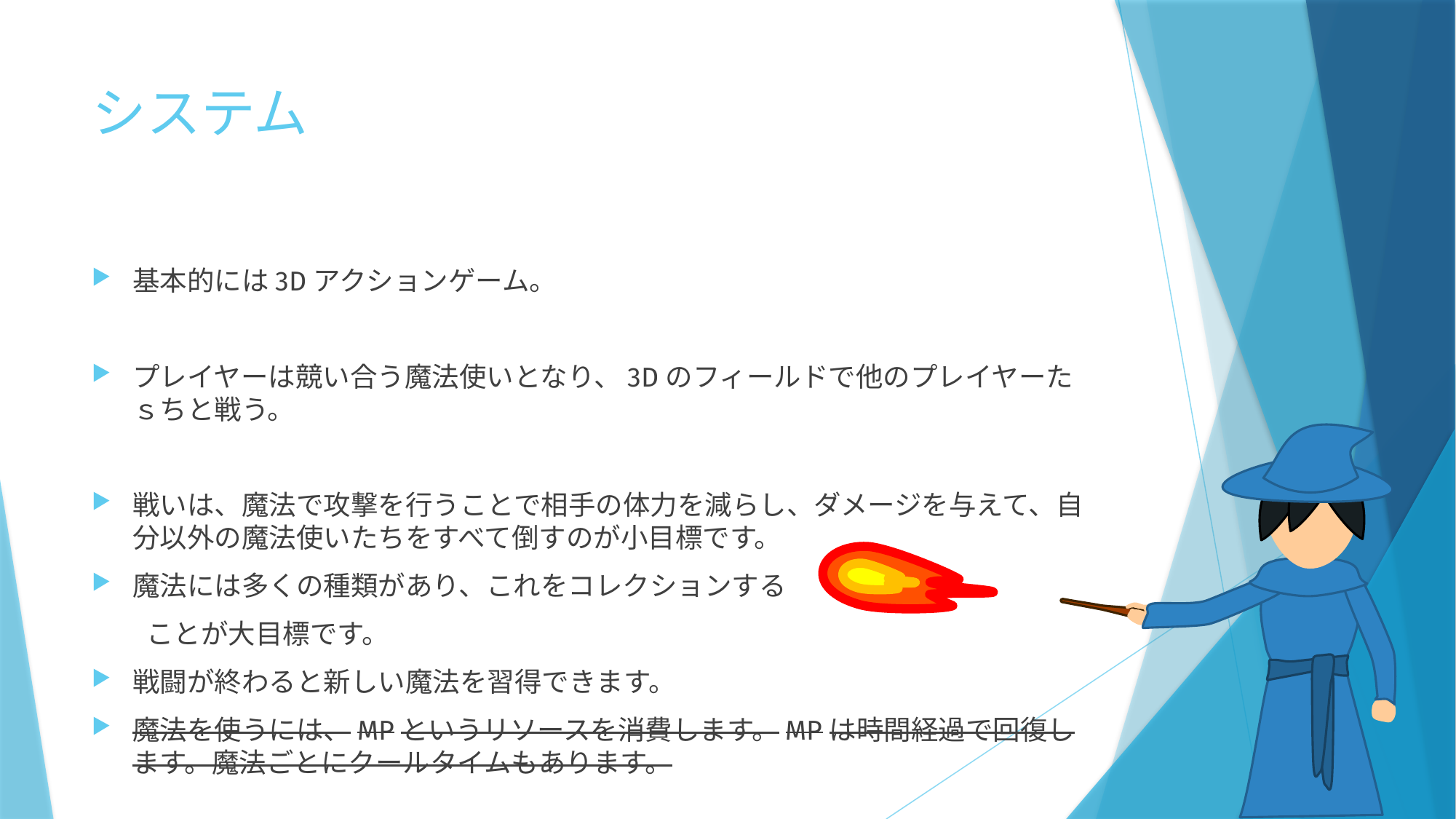

# システム
基本的には3Dアクションゲーム。

プレイヤーは競い合う魔法使いとなり、3Dのフィールドで他のプレイヤーたｓちと戦う。

戦いは、魔法で攻撃を行うことで相手の体力を減らし、ダメージを与えて、自分以外の魔法使いたちをすべて倒すのが小目標です。
魔法には多くの種類があり、これをコレクションする
　　ことが大目標です。
戦闘が終わると新しい魔法を習得できます。
魔法を使うには、MPというリソースを消費します。MPは時間経過で回復します。魔法ごとにクールタイムもあります。